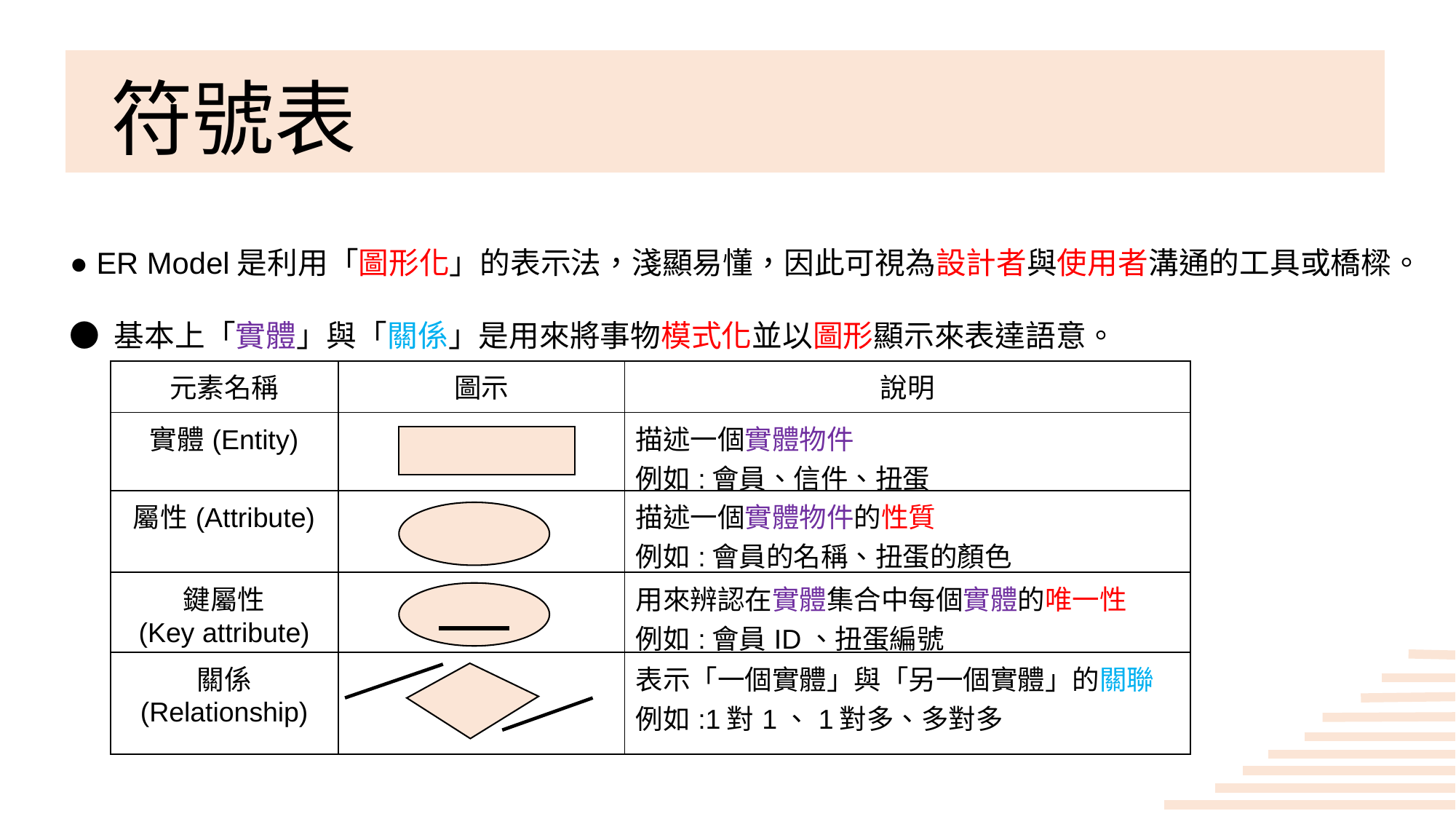

# 符號表
● ER Model是利用「圖形化」的表示法，淺顯易懂，因此可視為設計者與使用者溝通的工具或橋樑。
● 基本上「實體」與「關係」是用來將事物模式化並以圖形顯示來表達語意。
| 元素名稱 | 圖示 | 說明 |
| --- | --- | --- |
| 實體(Entity) |  | 描述一個實體物件 例如:會員、信件、扭蛋 |
| 屬性(Attribute) |  | 描述一個實體物件的性質 例如:會員的名稱、扭蛋的顏色 |
| 鍵屬性 (Key attribute) |  | 用來辨認在實體集合中每個實體的唯一性 例如:會員ID、扭蛋編號 |
| 關係 (Relationship) |  | 表示「一個實體」與「另一個實體」的關聯 例如:1對1、1對多、多對多 |